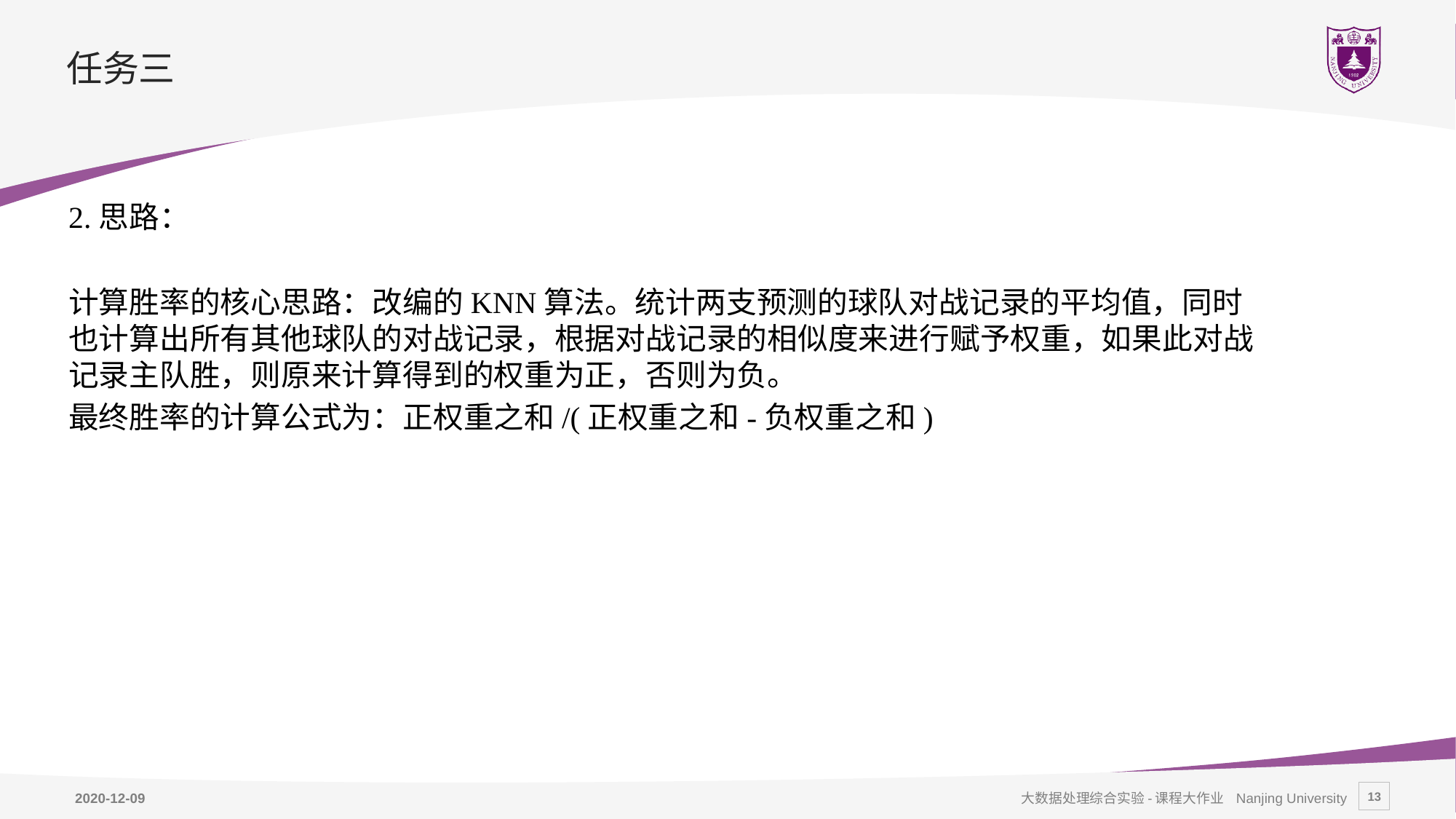

# 任务三
2.思路：

计算胜率的核心思路：改编的KNN算法。统计两支预测的球队对战记录的平均值，同时也计算出所有其他球队的对战记录，根据对战记录的相似度来进行赋予权重，如果此对战记录主队胜，则原来计算得到的权重为正，否则为负。
最终胜率的计算公式为：正权重之和/(正权重之和-负权重之和)